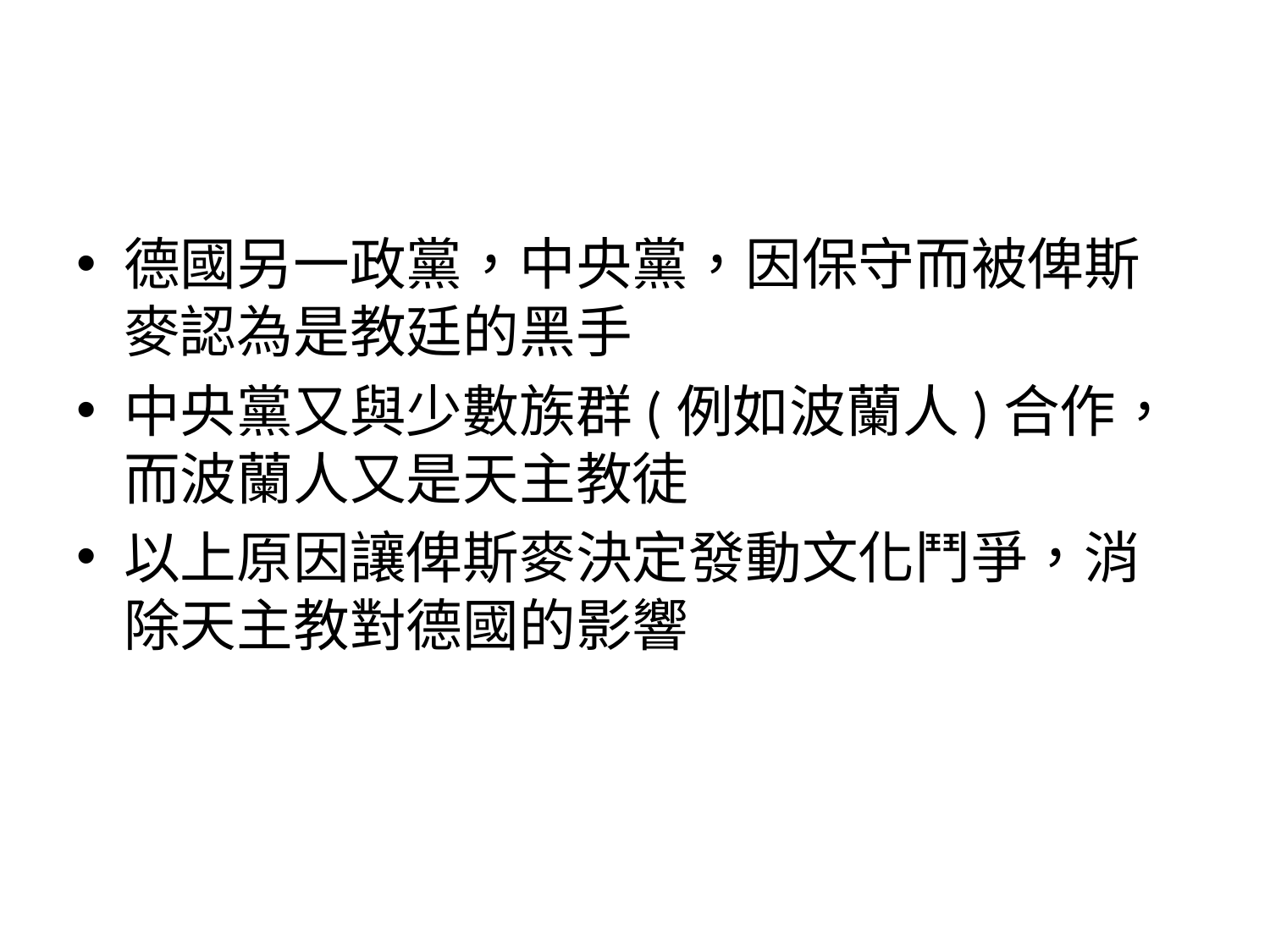

#
德國另一政黨，中央黨，因保守而被俾斯麥認為是教廷的黑手
中央黨又與少數族群(例如波蘭人)合作，而波蘭人又是天主教徒
以上原因讓俾斯麥決定發動文化鬥爭，消除天主教對德國的影響